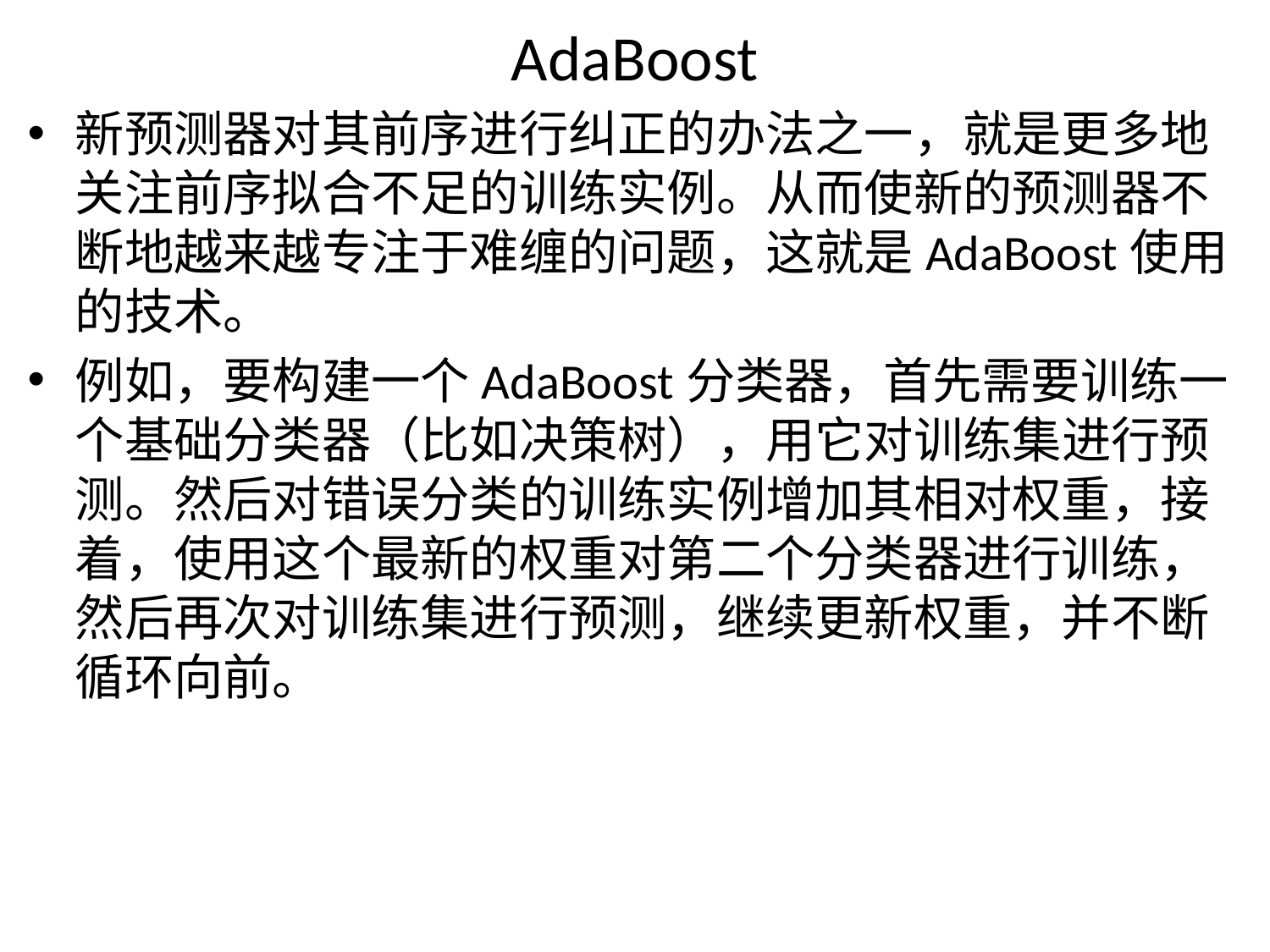

# AdaBoost
新预测器对其前序进行纠正的办法之一，就是更多地关注前序拟合不足的训练实例。从而使新的预测器不断地越来越专注于难缠的问题，这就是AdaBoost使用的技术。
例如，要构建一个AdaBoost分类器，首先需要训练一个基础分类器（比如决策树），用它对训练集进行预测。然后对错误分类的训练实例增加其相对权重，接着，使用这个最新的权重对第二个分类器进行训练，然后再次对训练集进行预测，继续更新权重，并不断循环向前。